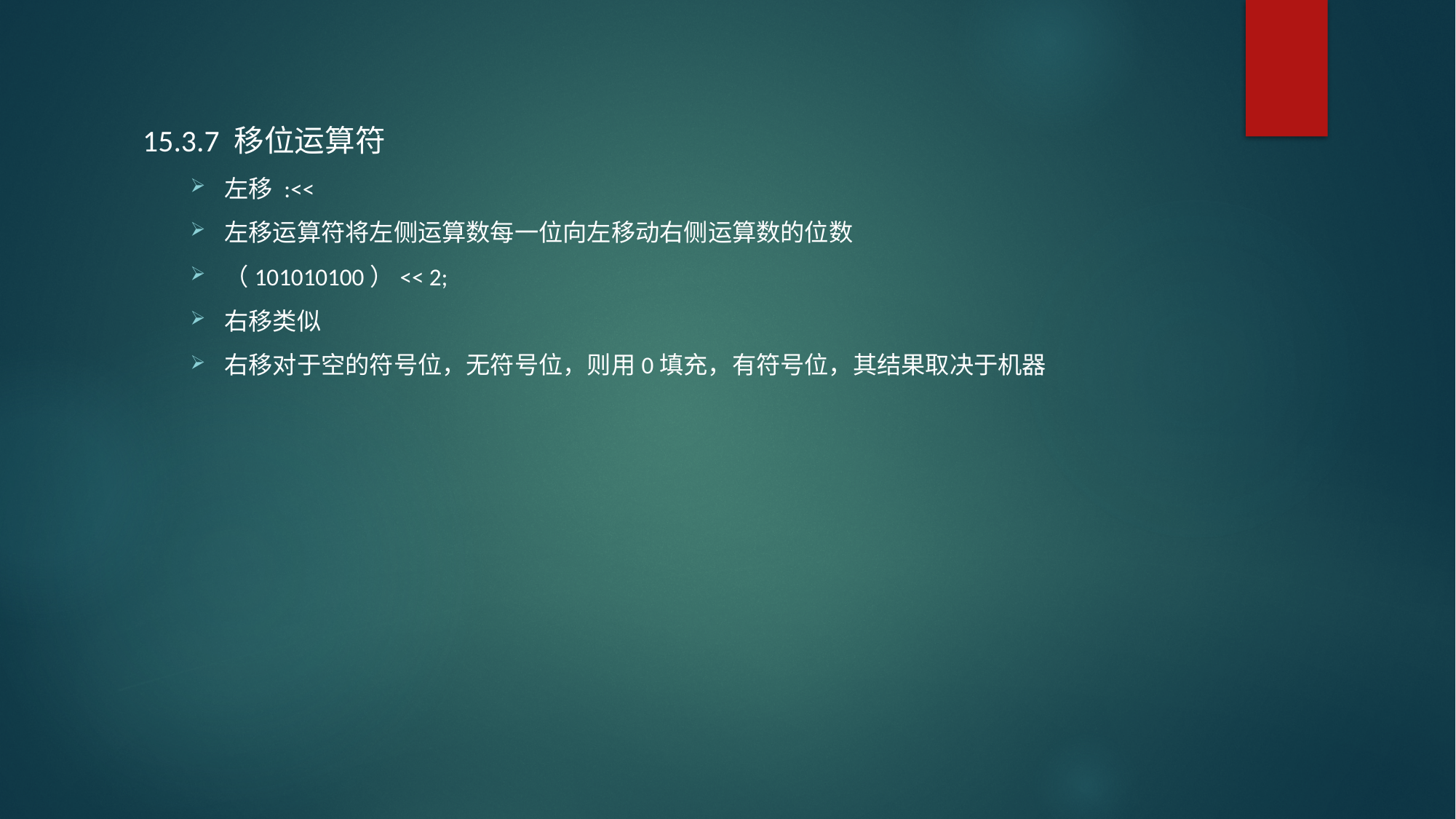

15.3.7 移位运算符
左移 :<<
左移运算符将左侧运算数每一位向左移动右侧运算数的位数
（101010100）<< 2;
右移类似
右移对于空的符号位，无符号位，则用0填充，有符号位，其结果取决于机器